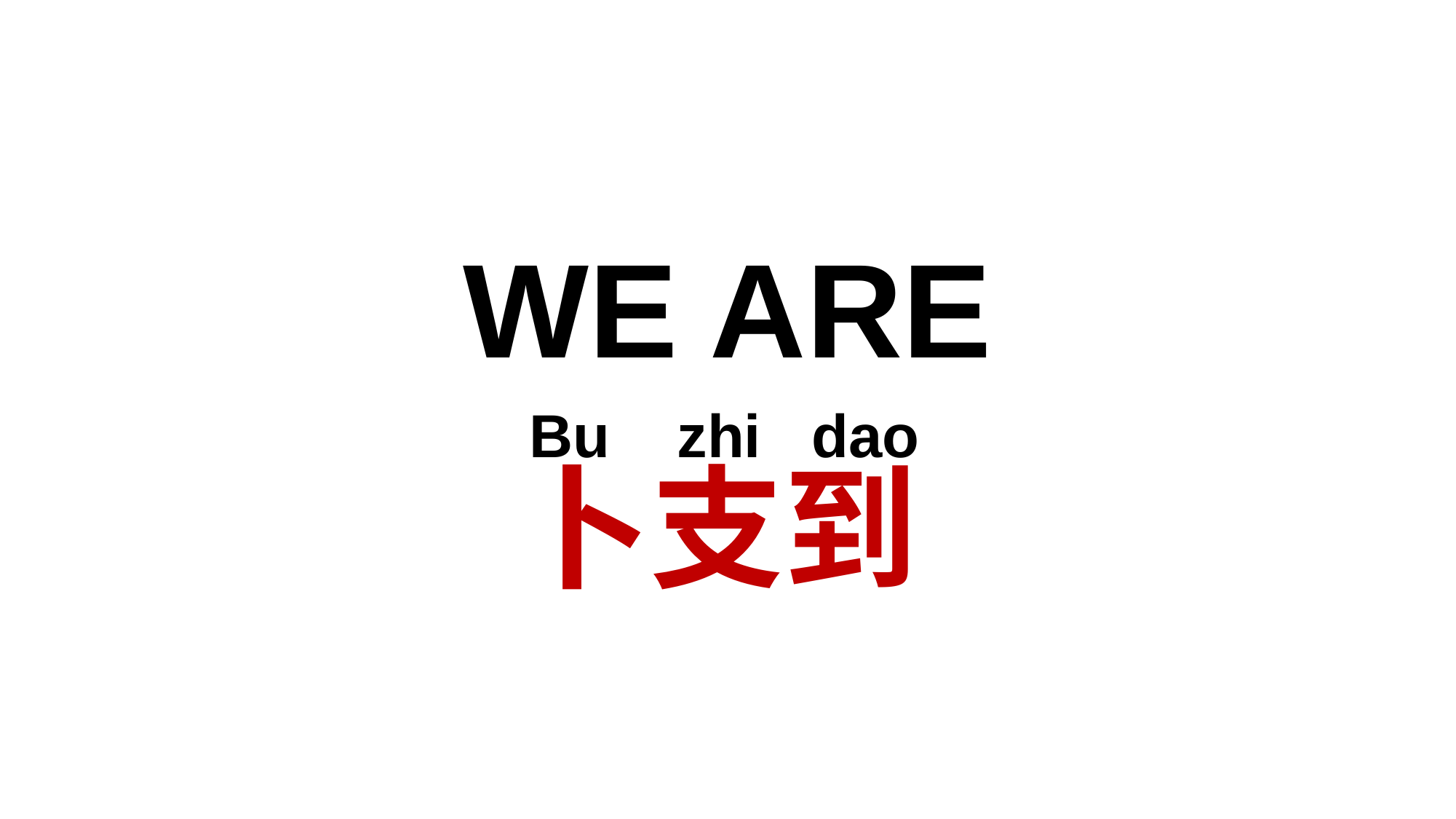

# WE ARE
Bu    zhi   dao
卜支到